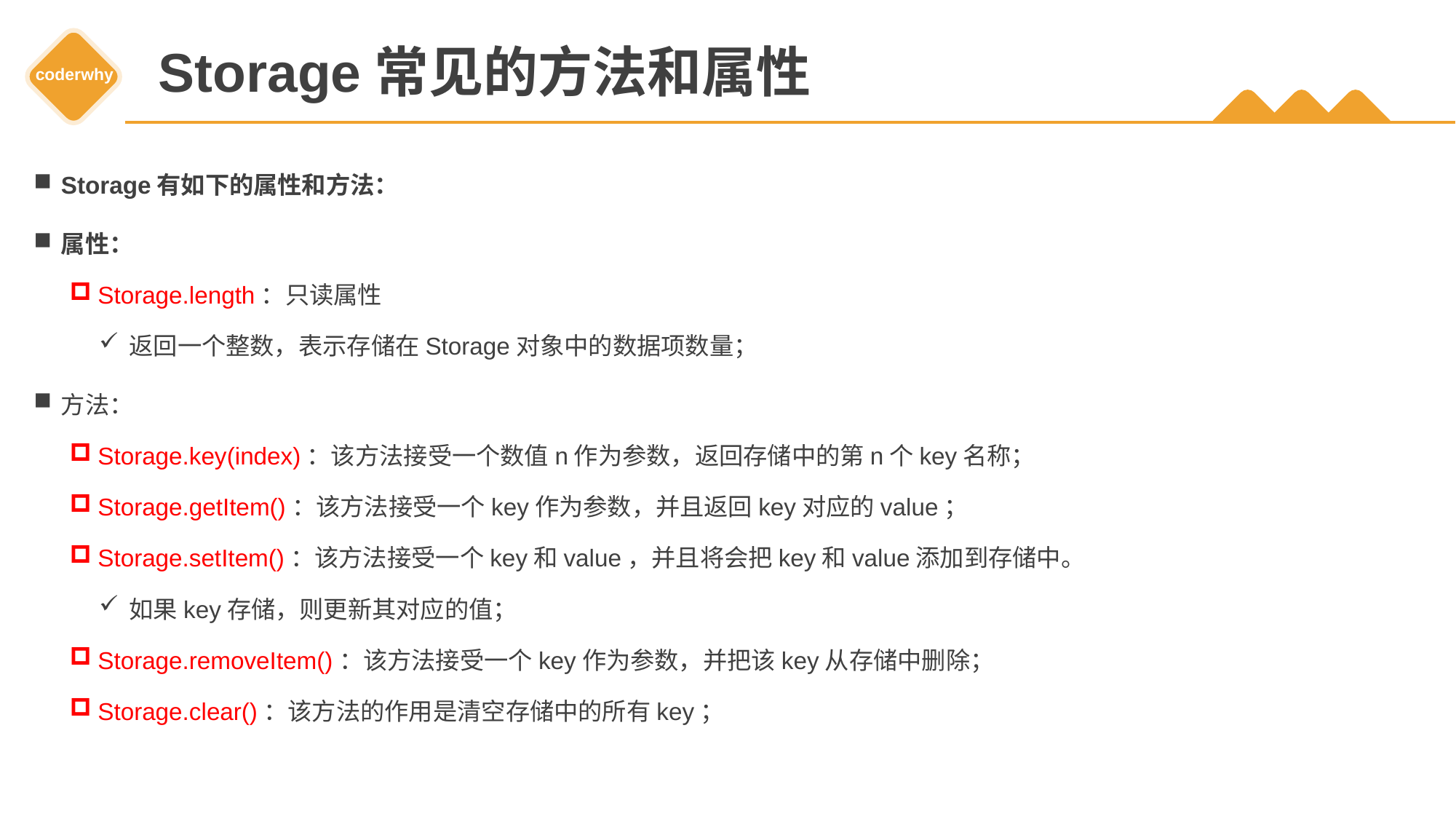

# Storage常见的方法和属性
Storage有如下的属性和方法：
属性：
Storage.length：只读属性
返回一个整数，表示存储在Storage对象中的数据项数量；
方法：
Storage.key(index)：该方法接受一个数值n作为参数，返回存储中的第n个key名称；
Storage.getItem()：该方法接受一个key作为参数，并且返回key对应的value；
Storage.setItem()：该方法接受一个key和value，并且将会把key和value添加到存储中。
如果key存储，则更新其对应的值；
Storage.removeItem()：该方法接受一个key作为参数，并把该key从存储中删除；
Storage.clear()：该方法的作用是清空存储中的所有key；